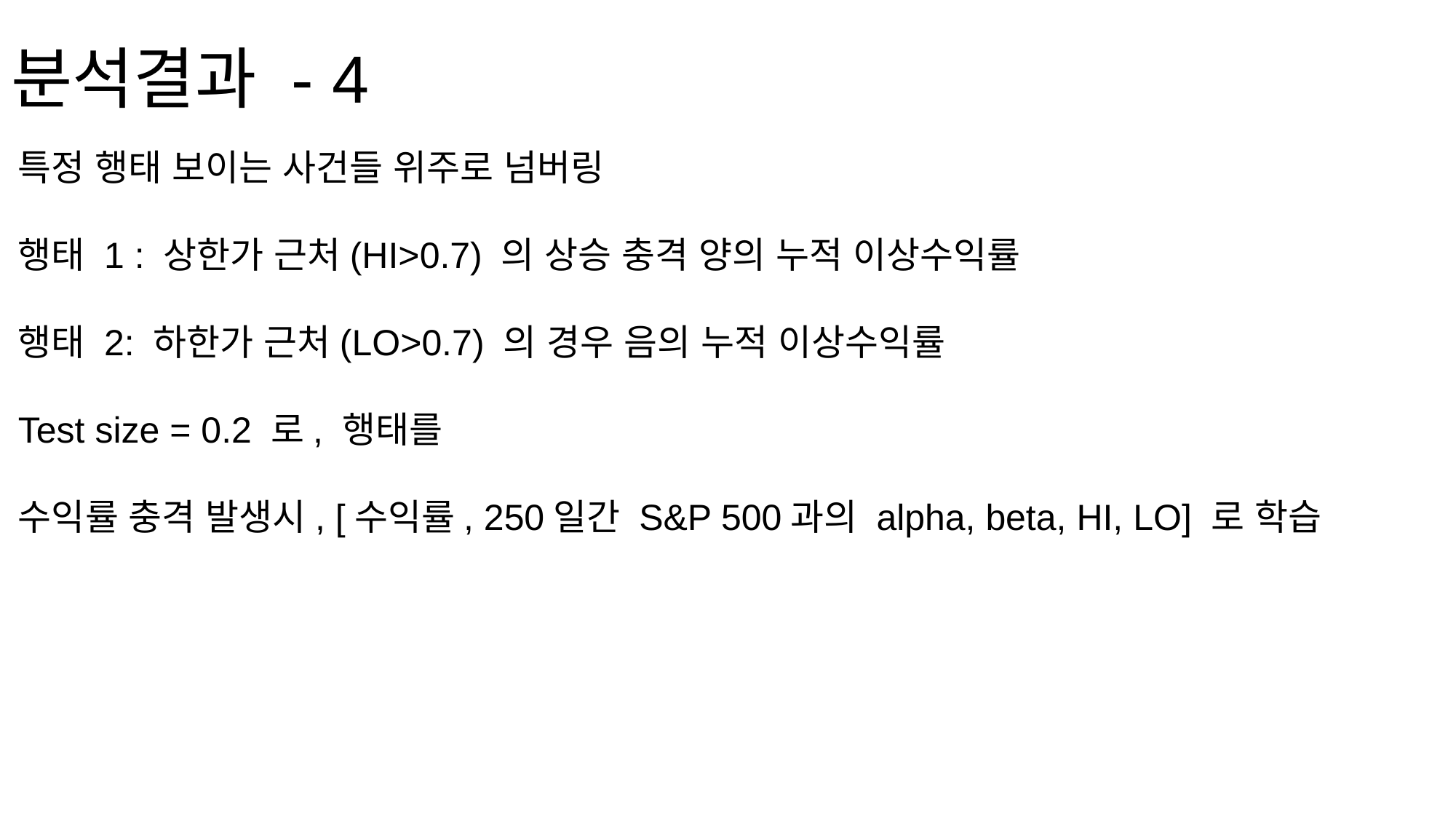

# 분석결과 - 4
특정 행태 보이는 사건들 위주로 넘버링

행태 1 : 상한가 근처(HI>0.7) 의 상승 충격 양의 누적 이상수익률

행태 2: 하한가 근처(LO>0.7) 의 경우 음의 누적 이상수익률

Test size = 0.2 로, 행태를

수익률 충격 발생시, [수익률, 250일간 S&P 500과의 alpha, beta, HI, LO] 로 학습